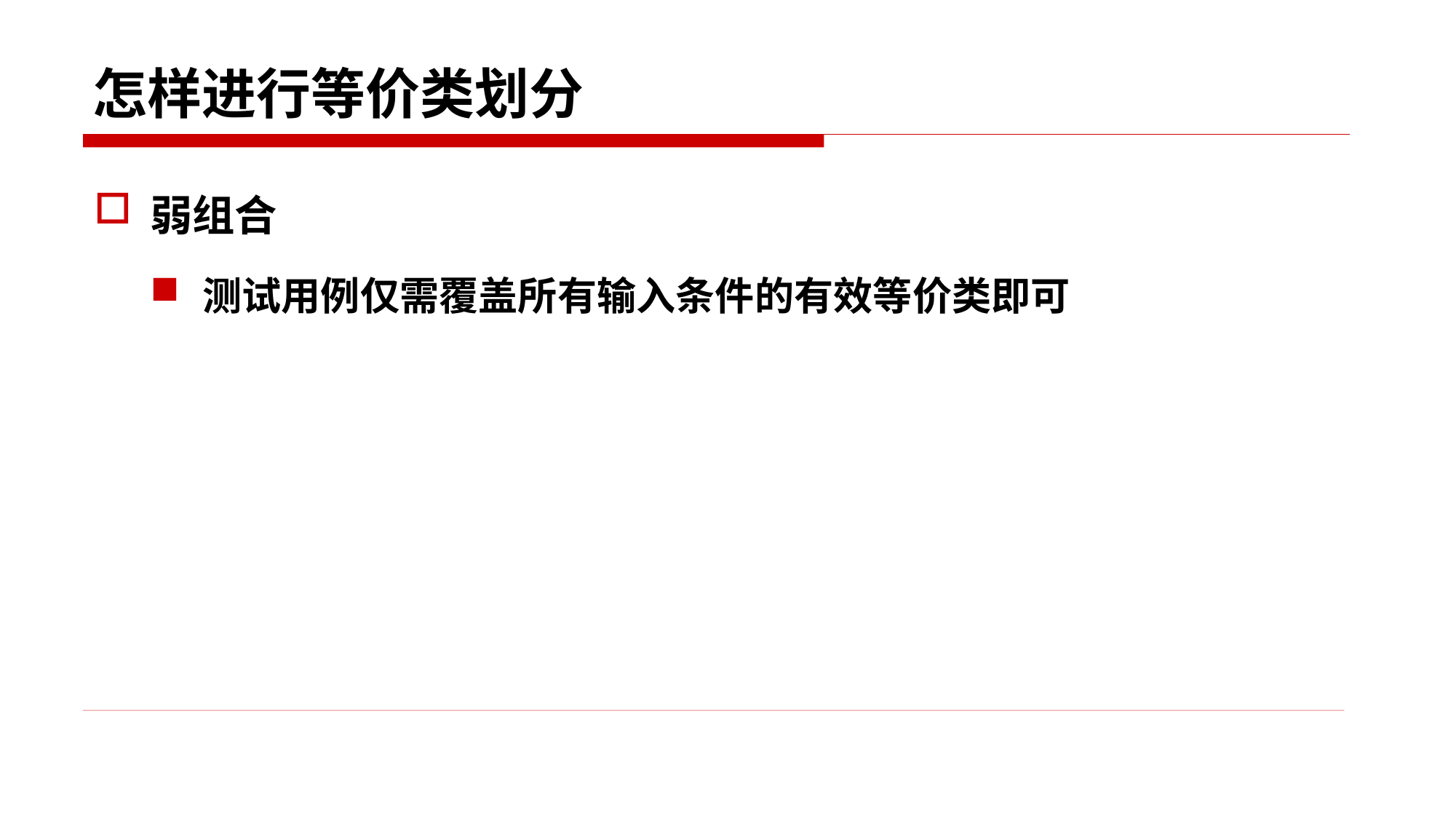

# 怎样进行等价类划分
弱组合
测试用例仅需覆盖所有输入条件的有效等价类即可